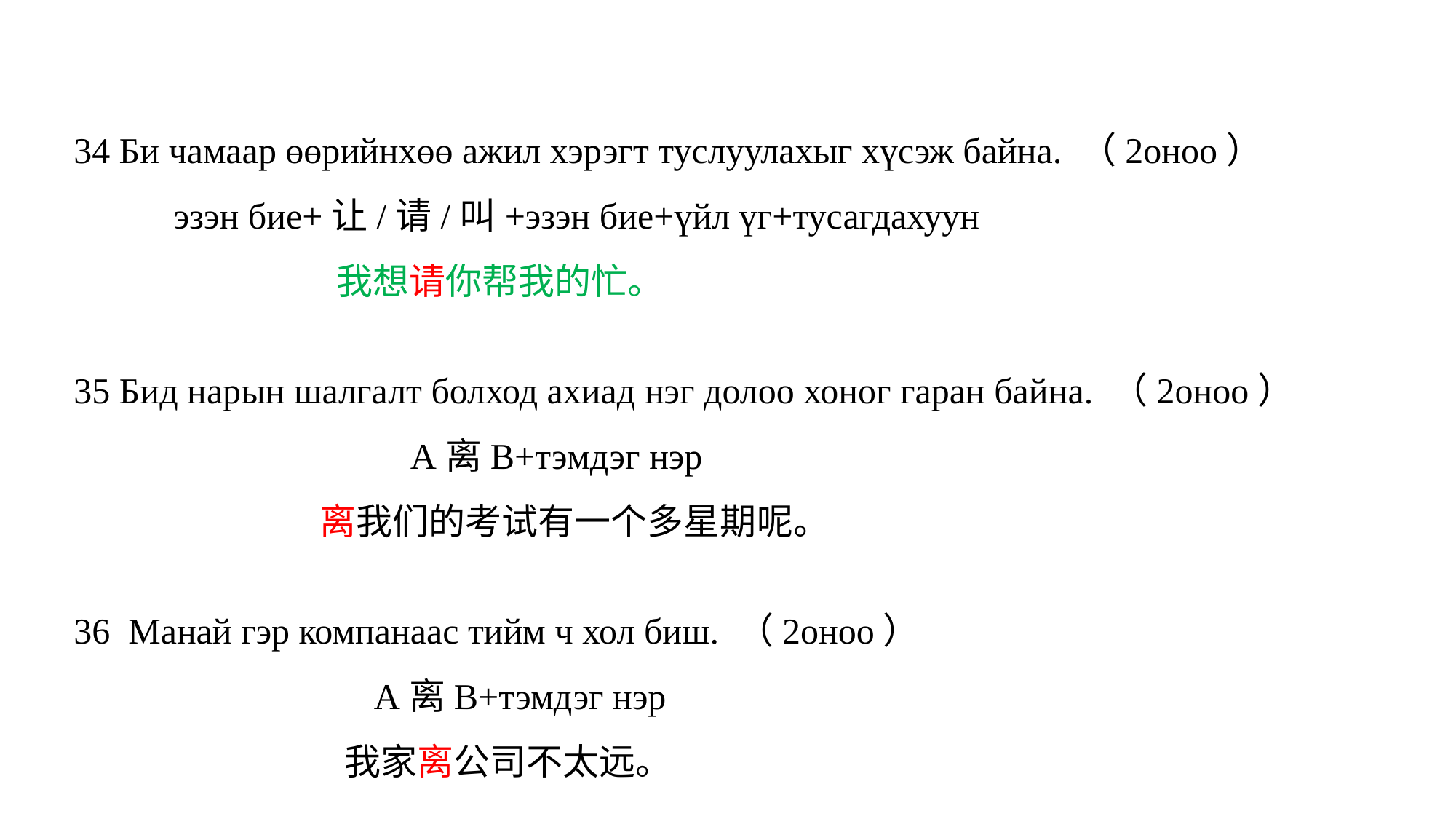

34 Би чамаар өөрийнхөө ажил хэрэгт туслуулахыг хүсэж байна. （2оноо）
           эзэн бие+让/请/叫+эзэн бие+үйл үг+тусагдахуун
                               我想请你帮我的忙。

35 Бид нарын шалгалт болход ахиад нэг долоо хоног гаран байна. （2оноо）
                                     A离B+тэмдэг нэр
                             离我们的考试有一个多星期呢。

36  Манай гэр компанаас тийм ч хол биш. （2оноо）
                                 A离B+тэмдэг нэр
                                我家离公司不太远。